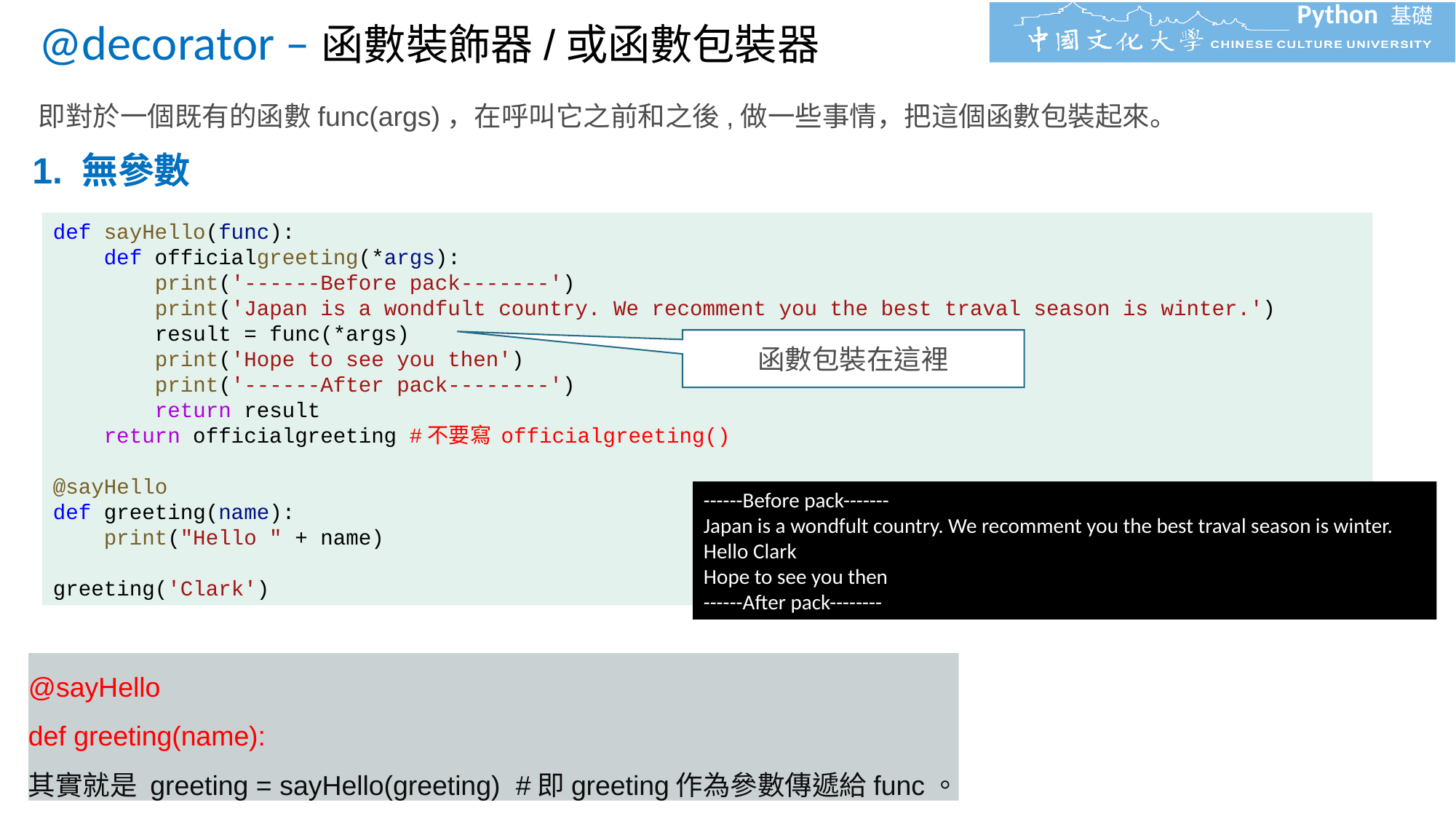

# @decorator –函數裝飾器/或函數包裝器
即對於一個既有的函數func(args)，在呼叫它之前和之後,做一些事情，把這個函數包裝起來。
1. 無參數
def sayHello(func):
    def officialgreeting(*args):
        print('------Before pack-------')
        print('Japan is a wondfult country. We recomment you the best traval season is winter.')
        result = func(*args)
        print('Hope to see you then')
        print('------After pack--------')
        return result
    return officialgreeting #不要寫 officialgreeting()

@sayHello
def greeting(name):
    print("Hello " + name)
greeting('Clark')
函數包裝在這裡
------Before pack-------
Japan is a wondfult country. We recomment you the best traval season is winter.
Hello Clark
Hope to see you then
------After pack--------
@sayHello
def greeting(name):
其實就是 greeting = sayHello(greeting)  #即greeting作為參數傳遞給func。